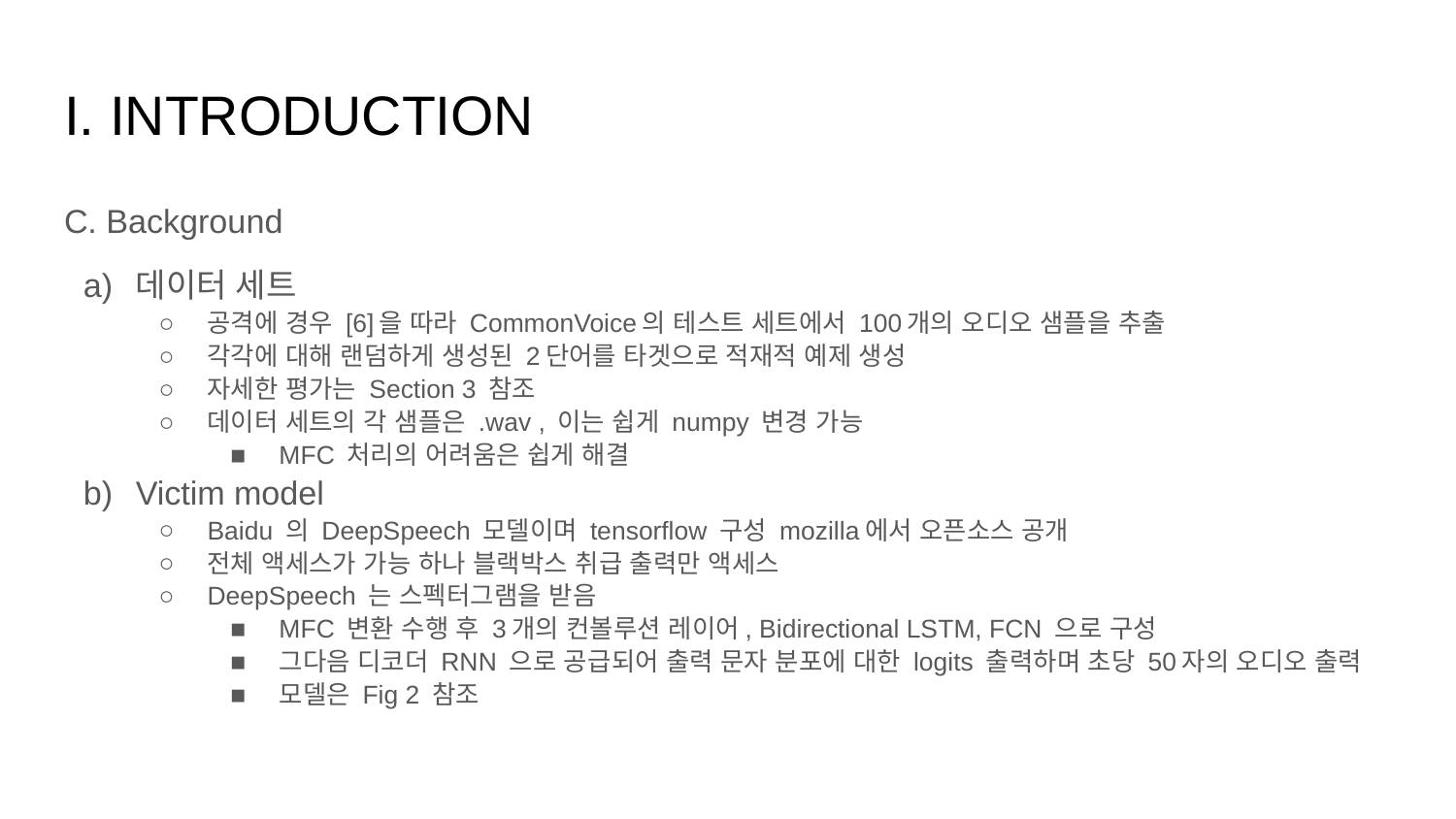

# I. INTRODUCTION

C. Background
데이터 세트
공격에 경우 [6]을 따라 CommonVoice의 테스트 세트에서 100개의 오디오 샘플을 추출
각각에 대해 랜덤하게 생성된 2단어를 타겟으로 적재적 예제 생성
자세한 평가는 Section 3 참조
데이터 세트의 각 샘플은 .wav , 이는 쉽게 numpy 변경 가능
MFC 처리의 어려움은 쉽게 해결
Victim model
Baidu 의 DeepSpeech 모델이며 tensorflow 구성 mozilla에서 오픈소스 공개
전체 액세스가 가능 하나 블랙박스 취급 출력만 액세스
DeepSpeech 는 스펙터그램을 받음
MFC 변환 수행 후 3개의 컨볼루션 레이어, Bidirectional LSTM, FCN 으로 구성
그다음 디코더 RNN 으로 공급되어 출력 문자 분포에 대한 logits 출력하며 초당 50자의 오디오 출력
모델은 Fig 2 참조